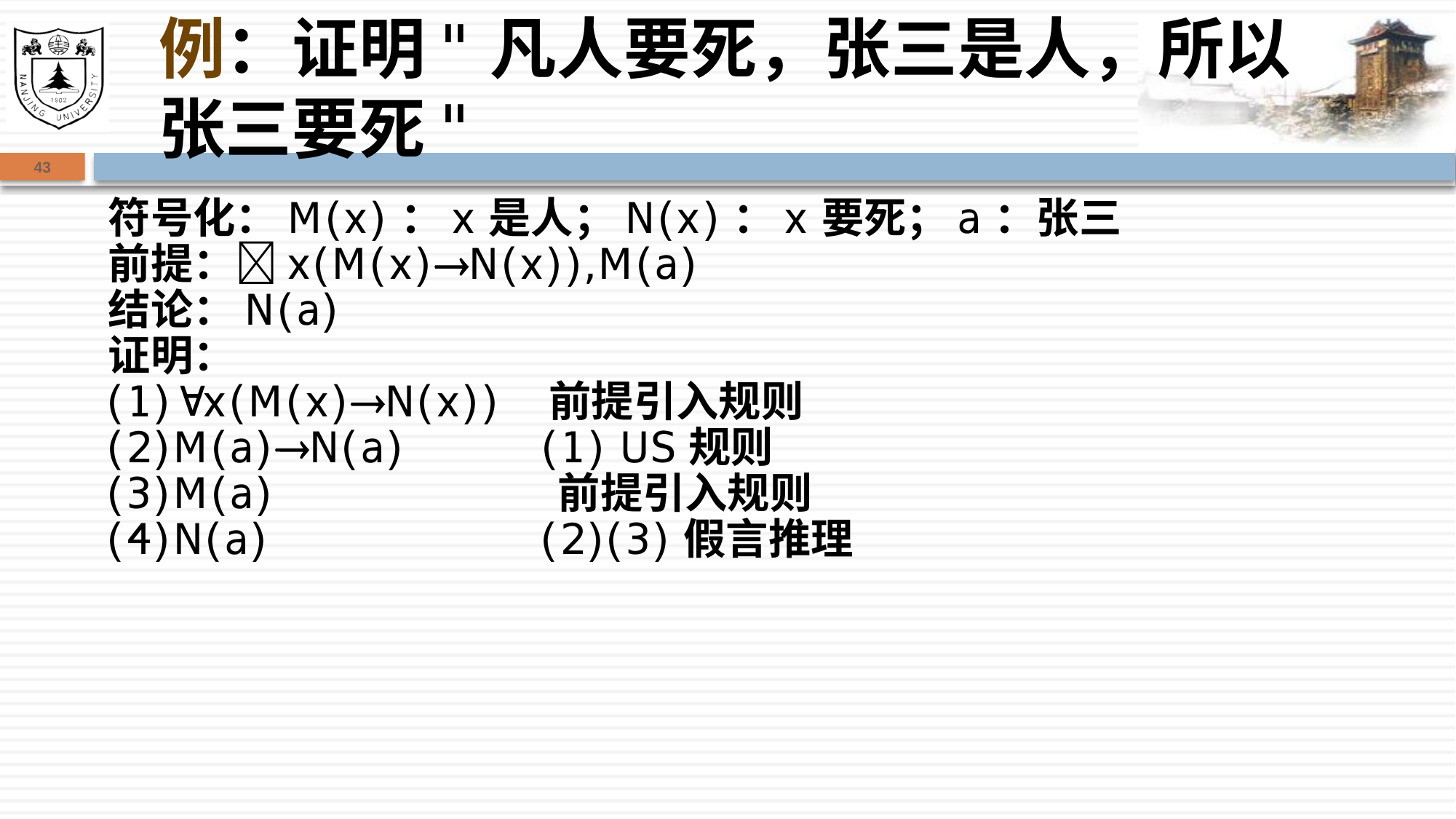

# 例：证明"凡人要死，张三是人，所以张三要死"
43
符号化：M(x)：x是人；N(x)：x要死；a：张三
前提：∀x(M(x)→N(x)),M(a)
结论：N(a)
证明：
(1)∀x(M(x)→N(x))   前提引入规则
(2)M(a)→N(a)           (1) US规则
(3)M(a)                      前提引入规则
(4)N(a)                      (2)(3)假言推理